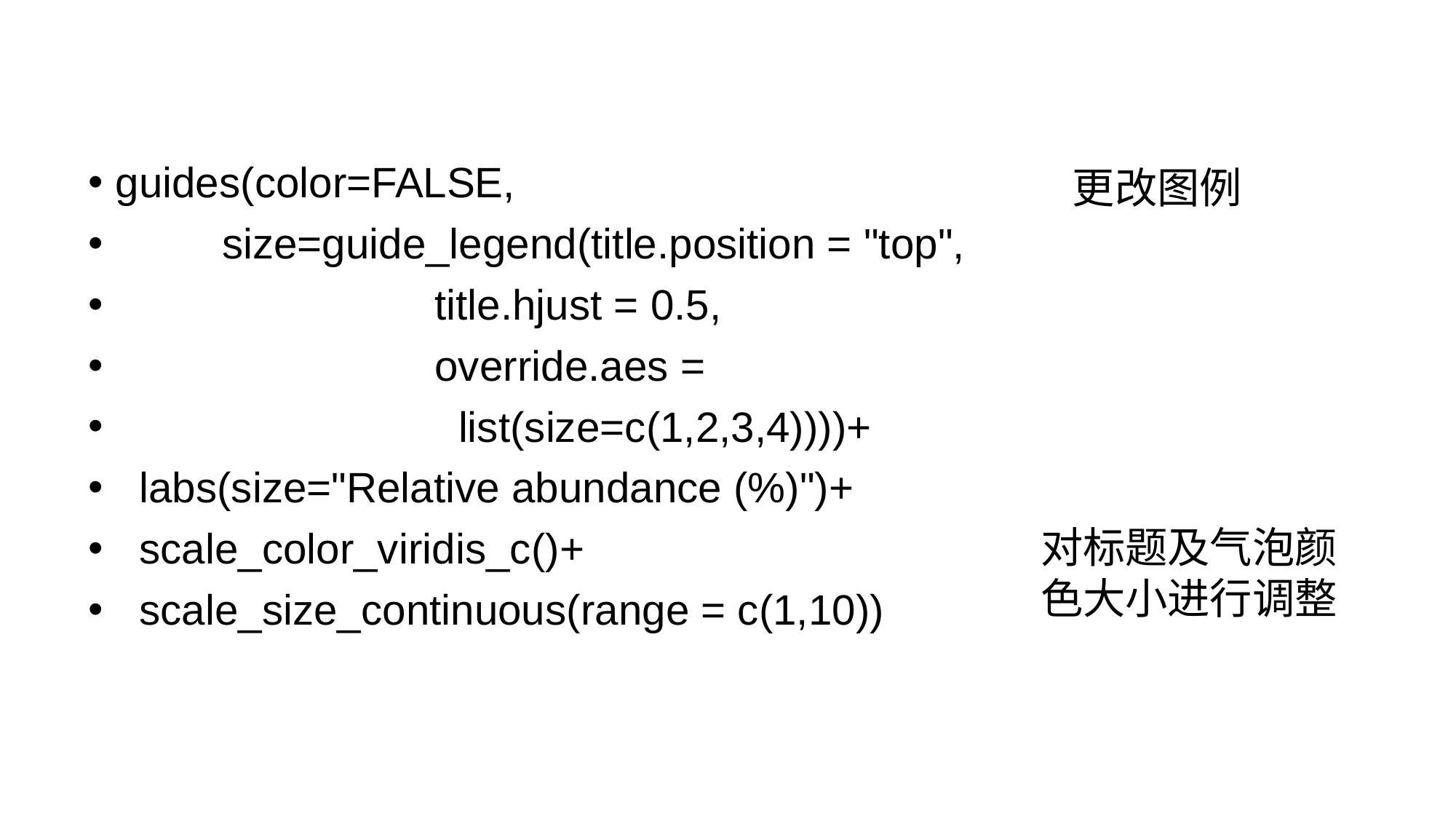

guides(color=FALSE,
         size=guide_legend(title.position = "top",
                           title.hjust = 0.5,
                           override.aes =
                             list(size=c(1,2,3,4))))+
  labs(size="Relative abundance (%)")+
  scale_color_viridis_c()+
  scale_size_continuous(range = c(1,10))
更改图例
对标题及气泡颜色大小进行调整